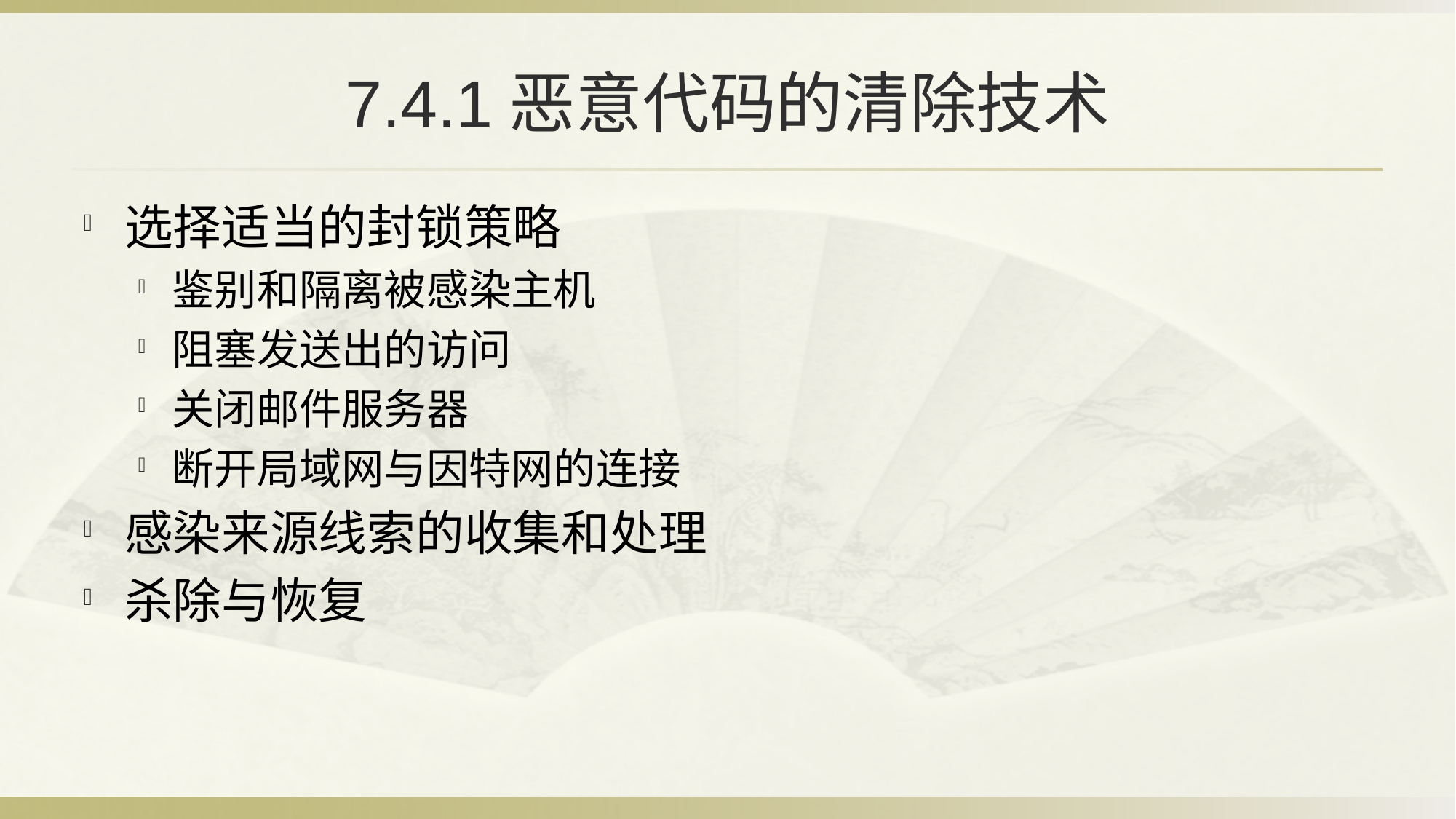

# 7.4.1恶意代码的清除技术
选择适当的封锁策略
鉴别和隔离被感染主机
阻塞发送出的访问
关闭邮件服务器
断开局域网与因特网的连接
感染来源线索的收集和处理
杀除与恢复